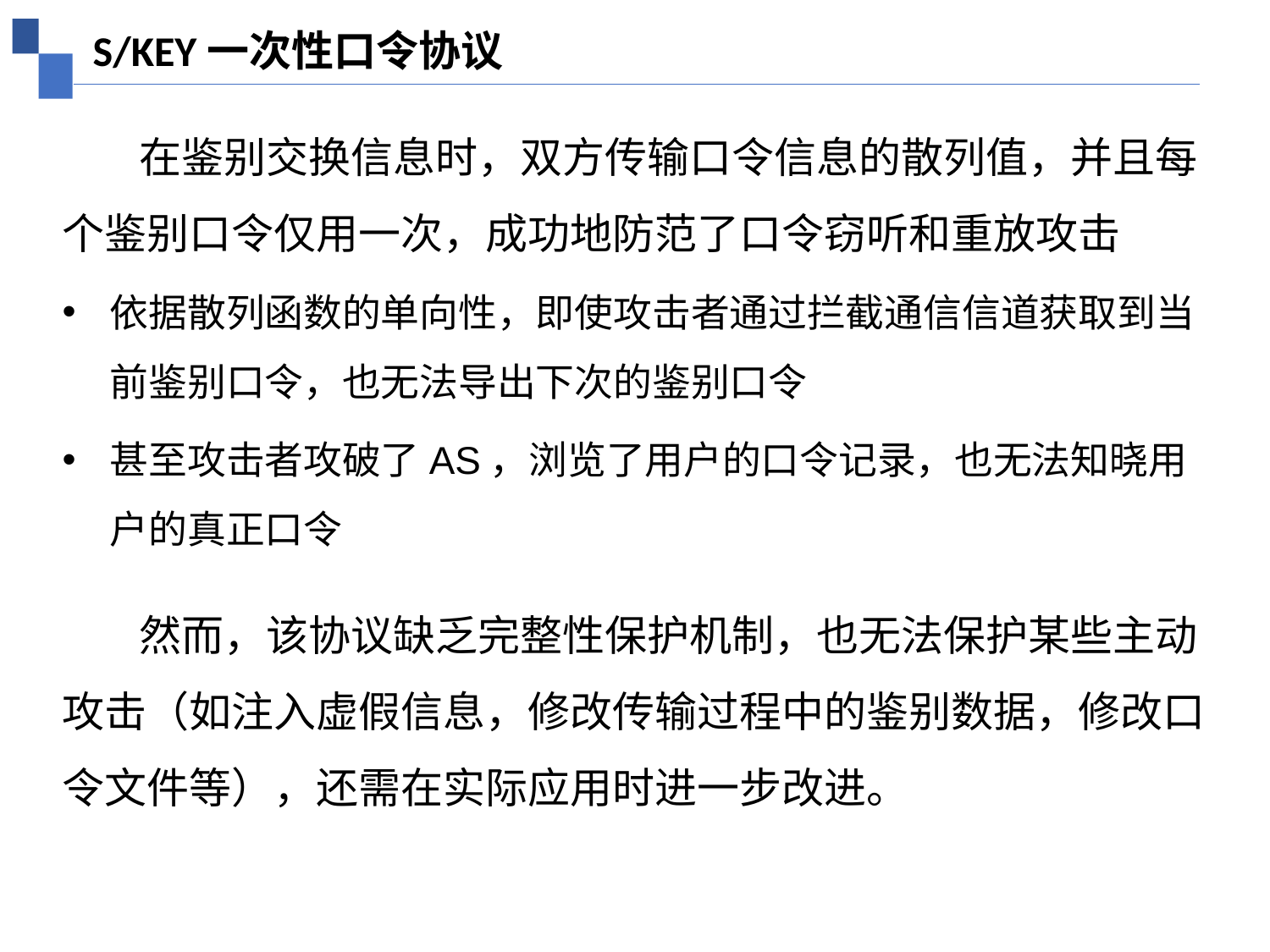

S/KEY一次性口令协议
       在鉴别交换信息时，双方传输口令信息的散列值，并且每个鉴别口令仅用一次，成功地防范了口令窃听和重放攻击
依据散列函数的单向性，即使攻击者通过拦截通信信道获取到当前鉴别口令，也无法导出下次的鉴别口令
甚至攻击者攻破了AS，浏览了用户的口令记录，也无法知晓用户的真正口令
       然而，该协议缺乏完整性保护机制，也无法保护某些主动攻击（如注入虚假信息，修改传输过程中的鉴别数据，修改口令文件等），还需在实际应用时进一步改进。
19